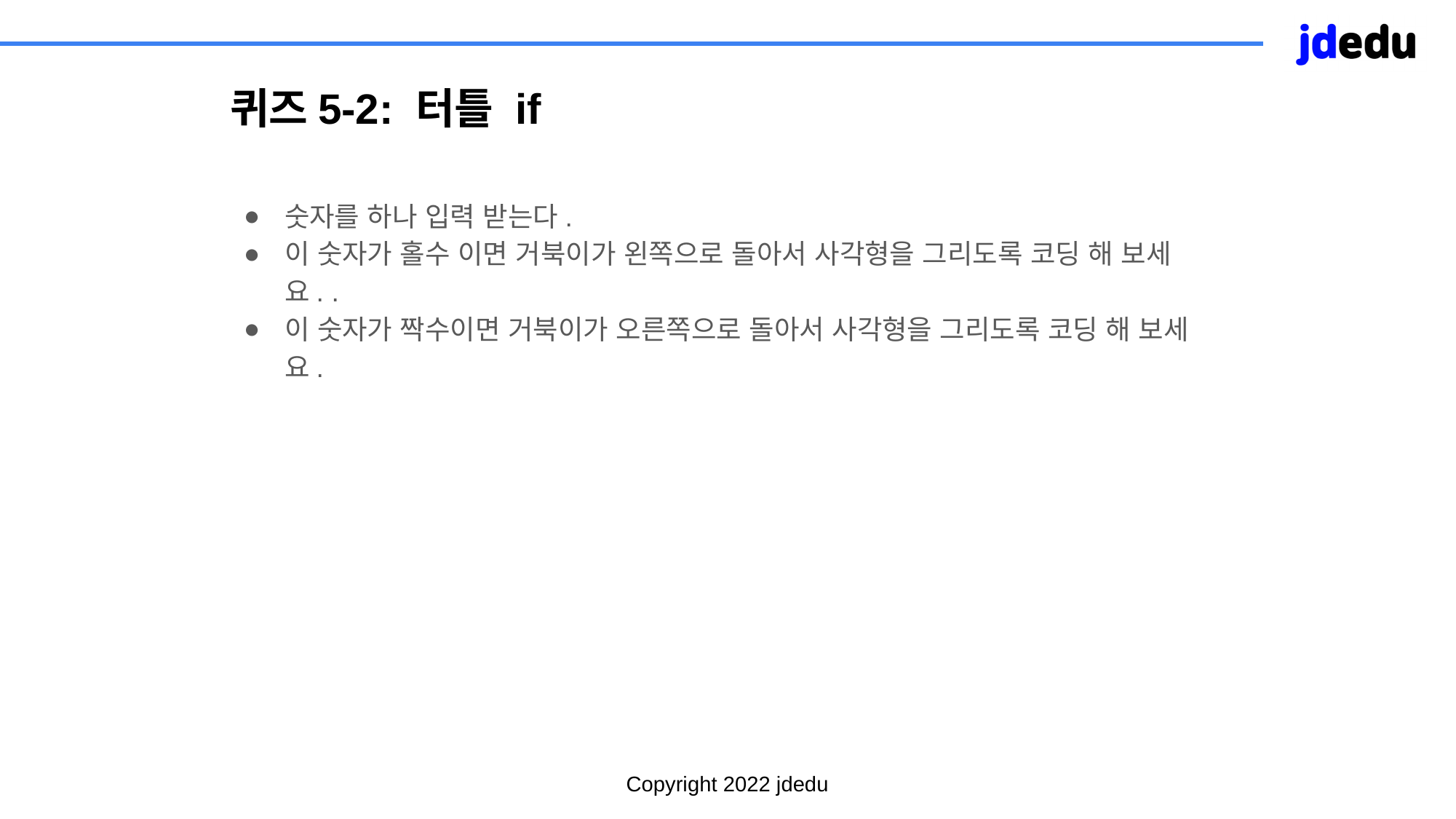

# 퀴즈5-2: 터틀 if
숫자를 하나 입력 받는다.
이 숫자가 홀수 이면 거북이가 왼쪽으로 돌아서 사각형을 그리도록 코딩 해 보세요. .
이 숫자가 짝수이면 거북이가 오른쪽으로 돌아서 사각형을 그리도록 코딩 해 보세요.